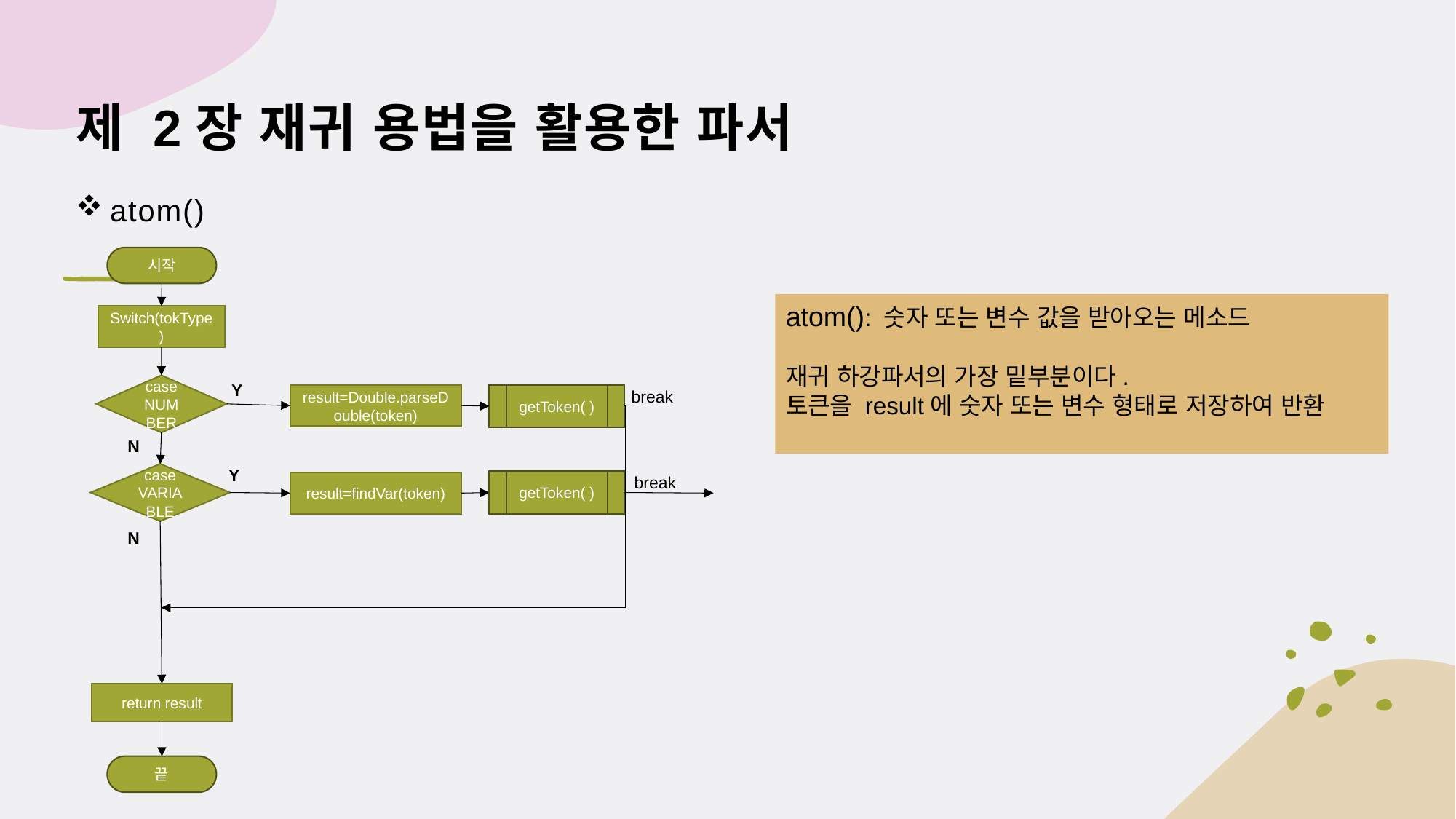

# 제 2장 재귀 용법을 활용한 파서
atom()

시작
atom(): 숫자 또는 변수 값을 받아오는 메소드

재귀 하강파서의 가장 밑부분이다.
토큰을 result에 숫자 또는 변수 형태로 저장하여 반환

Switch(tokType)
Y
case NUMBER
break
result=Double.parseDouble(token)
getToken( )
N
Y
case VARIABLE
break
getToken( )
result=findVar(token)
N
return result
끝